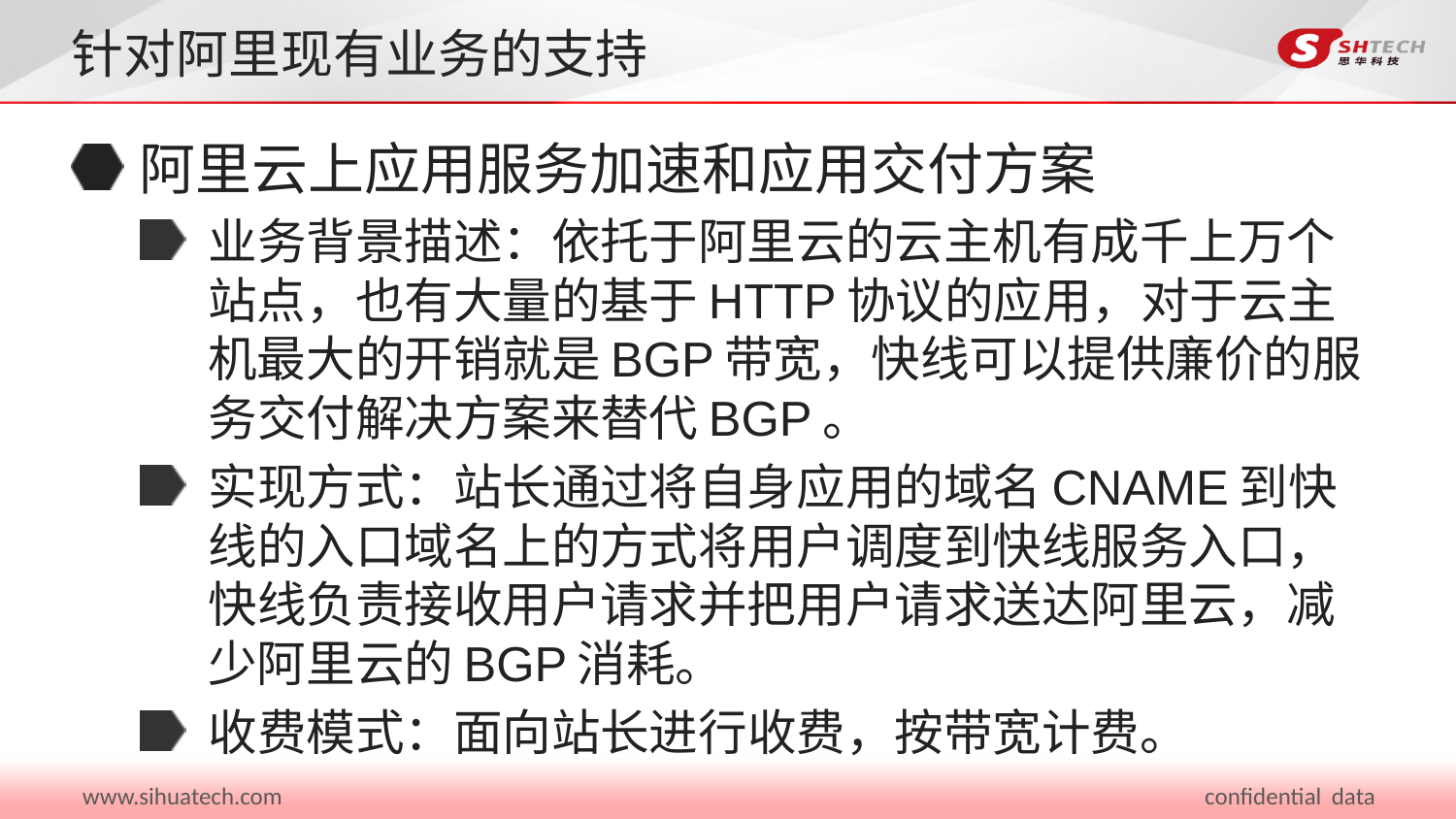

# 针对阿里现有业务的支持
阿里云上应用服务加速和应用交付方案
业务背景描述：依托于阿里云的云主机有成千上万个站点，也有大量的基于HTTP协议的应用，对于云主机最大的开销就是BGP带宽，快线可以提供廉价的服务交付解决方案来替代BGP。
实现方式：站长通过将自身应用的域名CNAME到快线的入口域名上的方式将用户调度到快线服务入口，快线负责接收用户请求并把用户请求送达阿里云，减少阿里云的BGP消耗。
收费模式：面向站长进行收费，按带宽计费。